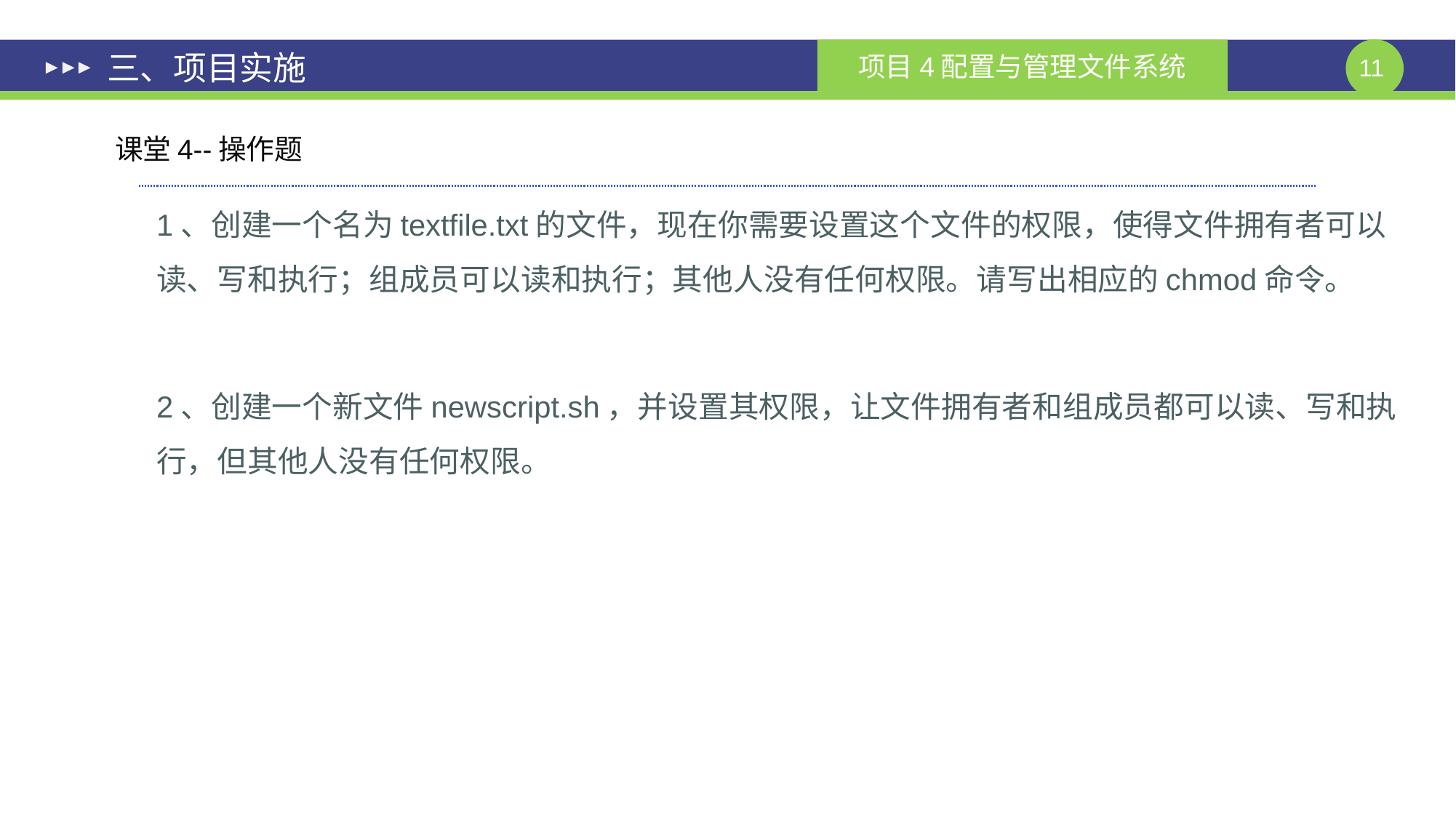

# 三、项目实施
课堂4--操作题
1、创建一个名为textfile.txt的文件，现在你需要设置这个文件的权限，使得文件拥有者可以读、写和执行；组成员可以读和执行；其他人没有任何权限。请写出相应的chmod命令。

2、创建一个新文件newscript.sh，并设置其权限，让文件拥有者和组成员都可以读、写和执行，但其他人没有任何权限。